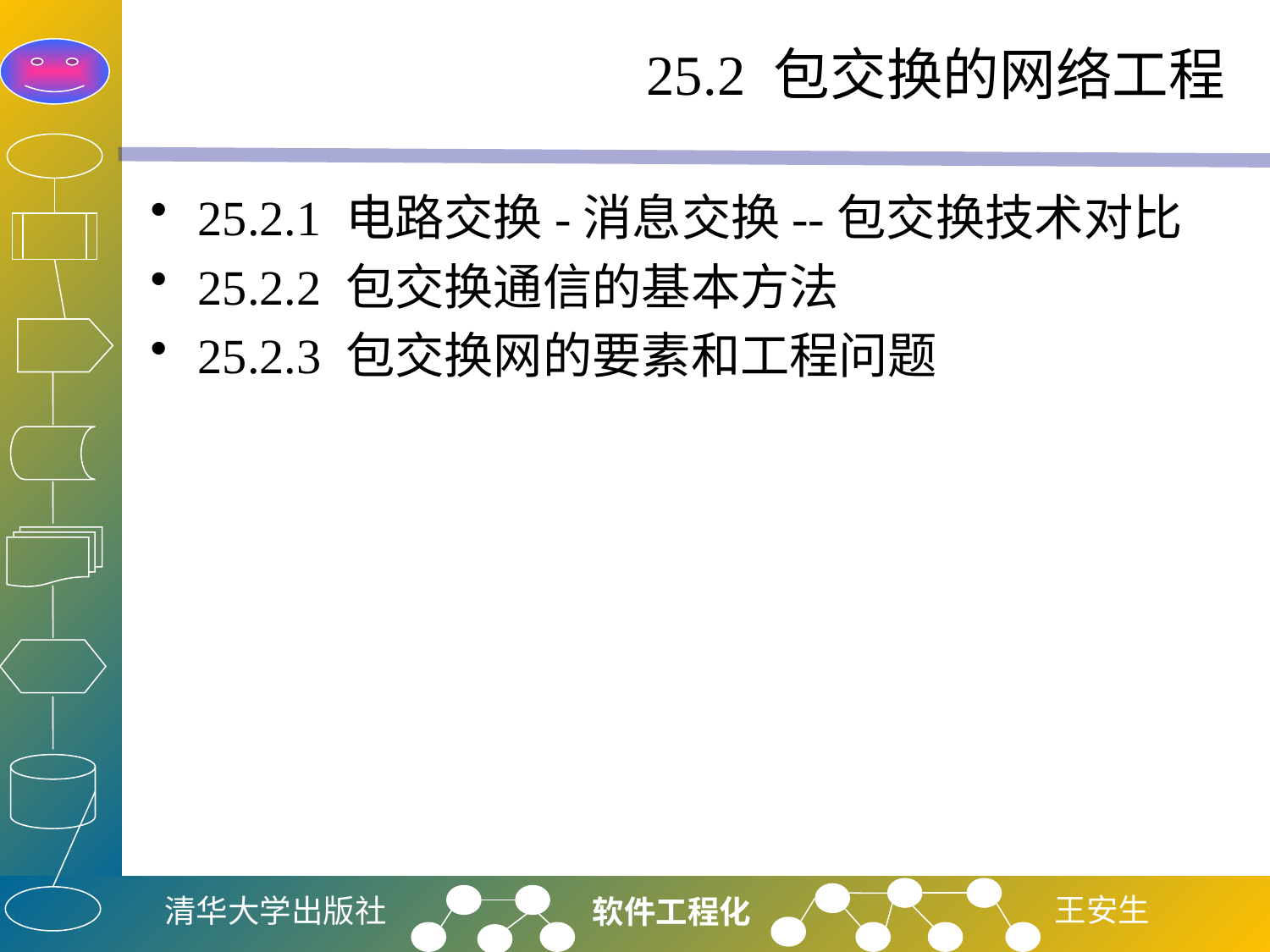

# 25.2 包交换的网络工程
25.2.1 电路交换-消息交换--包交换技术对比
25.2.2 包交换通信的基本方法
25.2.3 包交换网的要素和工程问题